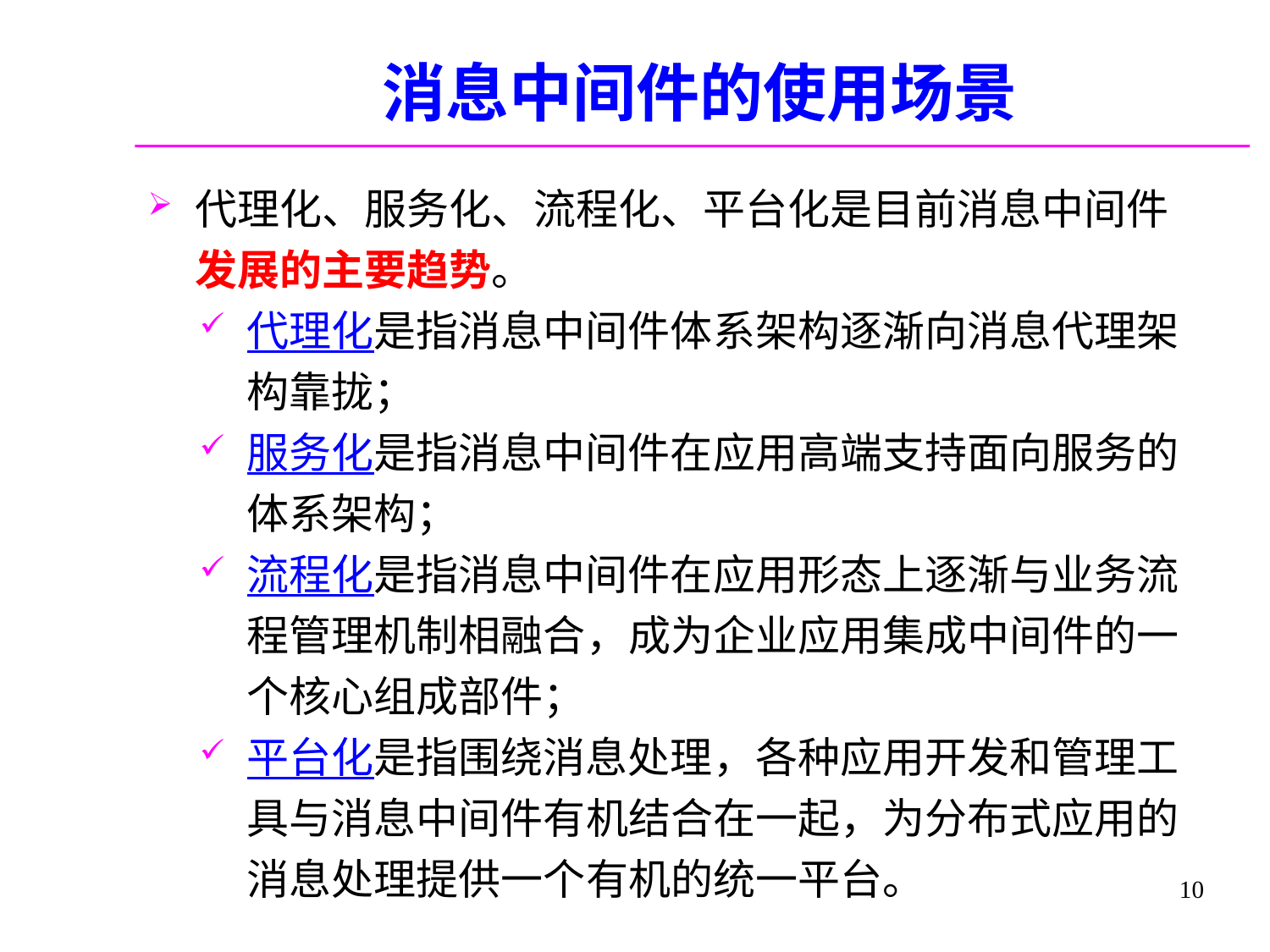

# 消息中间件的使用场景
代理化、服务化、流程化、平台化是目前消息中间件发展的主要趋势。
代理化是指消息中间件体系架构逐渐向消息代理架构靠拢；
服务化是指消息中间件在应用高端支持面向服务的体系架构；
流程化是指消息中间件在应用形态上逐渐与业务流程管理机制相融合，成为企业应用集成中间件的一个核心组成部件；
平台化是指围绕消息处理，各种应用开发和管理工具与消息中间件有机结合在一起，为分布式应用的消息处理提供一个有机的统一平台。
10